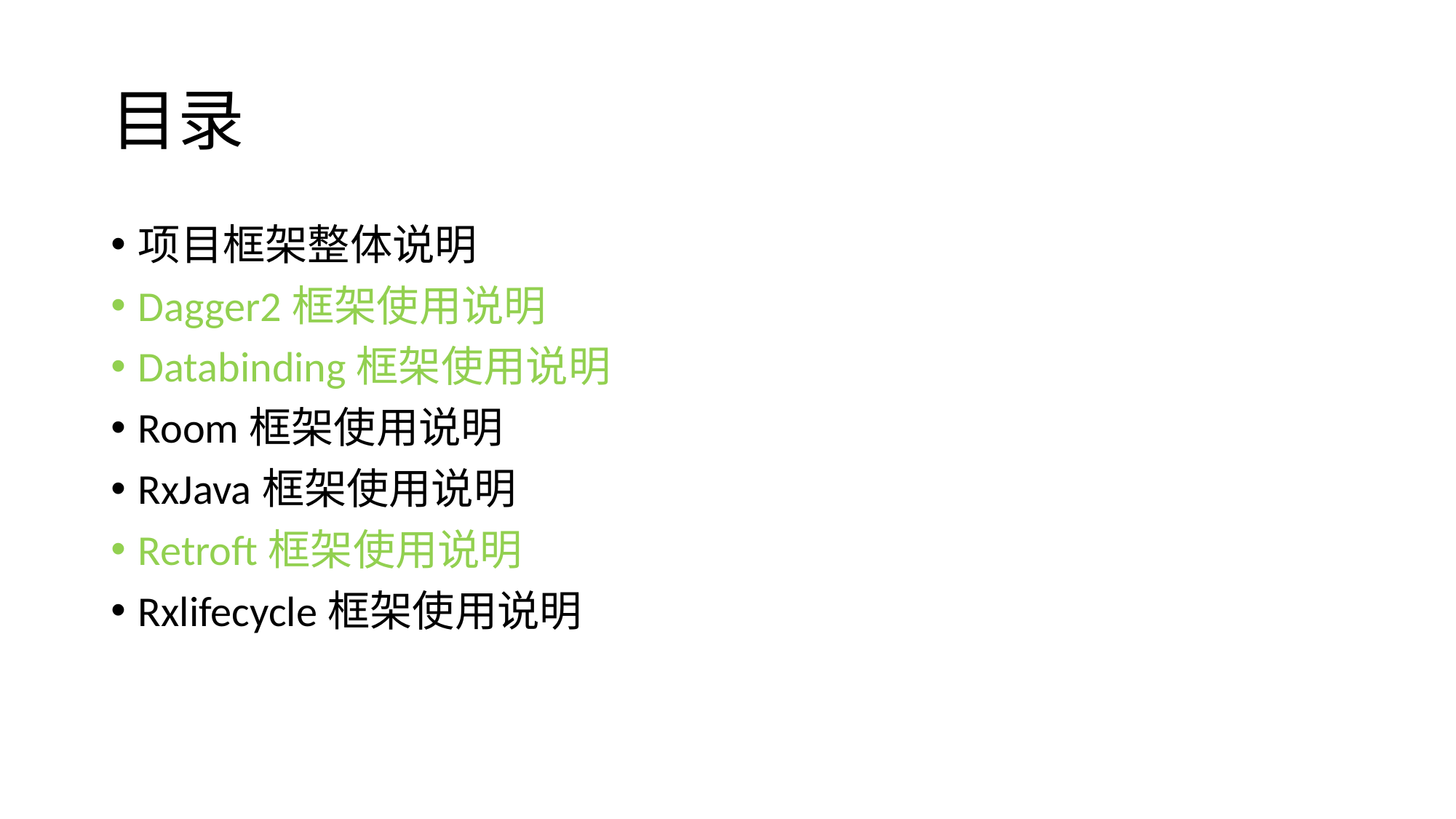

# 目录
项目框架整体说明
Dagger2框架使用说明
Databinding框架使用说明
Room框架使用说明
RxJava框架使用说明
Retroft框架使用说明
Rxlifecycle框架使用说明